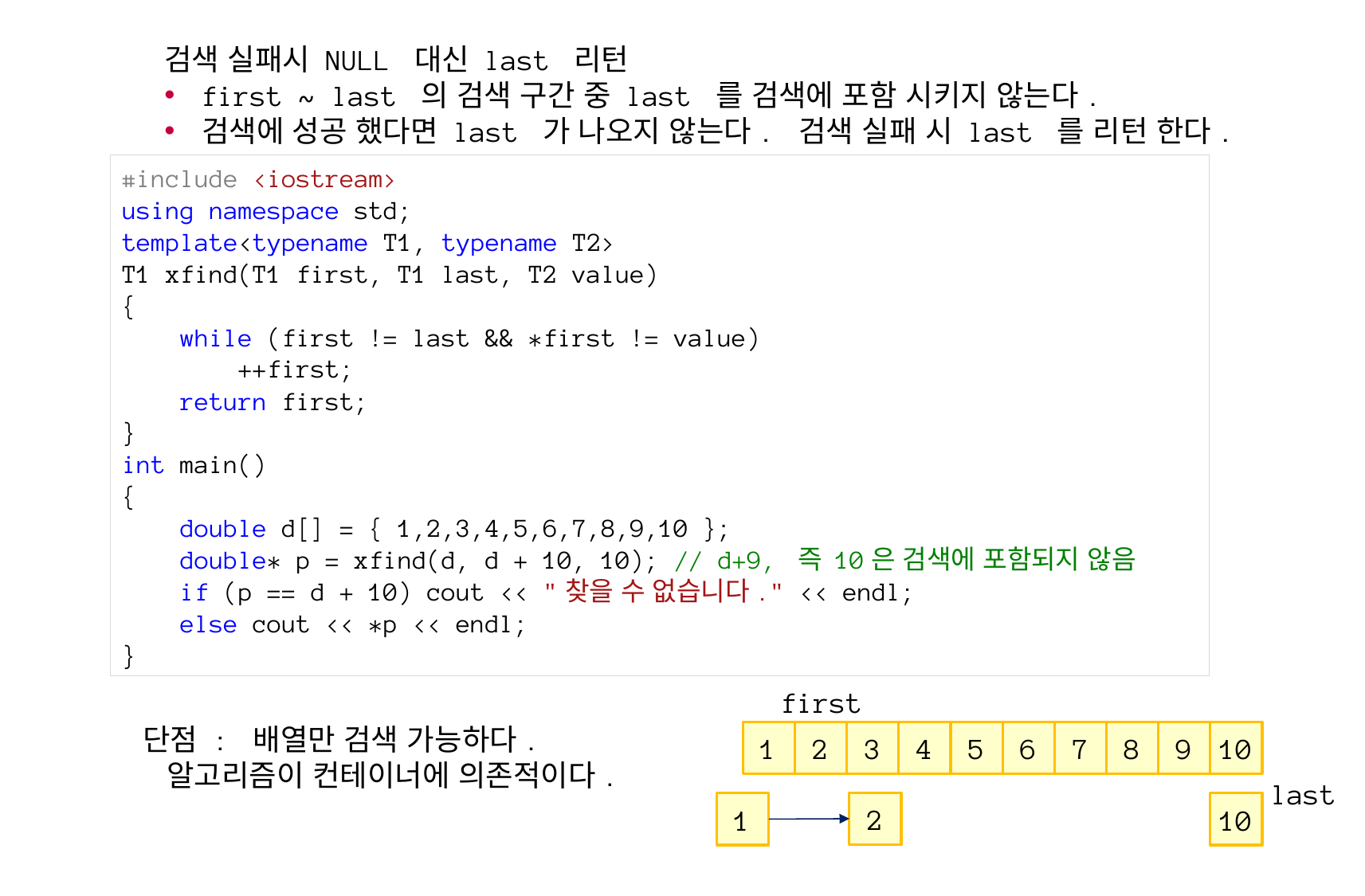

검색 실패시 NULL 대신 last 리턴
first ~ last 의 검색 구간 중 last 를 검색에 포함 시키지 않는다.
검색에 성공 했다면 last 가 나오지 않는다. 검색 실패 시 last 를 리턴 한다.
#include <iostream>
using namespace std;
template<typename T1, typename T2>
T1 xfind(T1 first, T1 last, T2 value)
{
    while (first != last && *first != value)
        ++first;
    return first;
}
int main()
{
    double d[] = { 1,2,3,4,5,6,7,8,9,10 };
    double* p = xfind(d, d + 10, 10); // d+9, 즉 10은 검색에 포함되지 않음
    if (p == d + 10) cout << "찾을 수 없습니다." << endl;
    else cout << *p << endl;
}
first
단점 : 배열만 검색 가능하다.
  알고리즘이 컨테이너에 의존적이다.
10
9
8
7
6
5
4
3
2
1
last
2
1
10